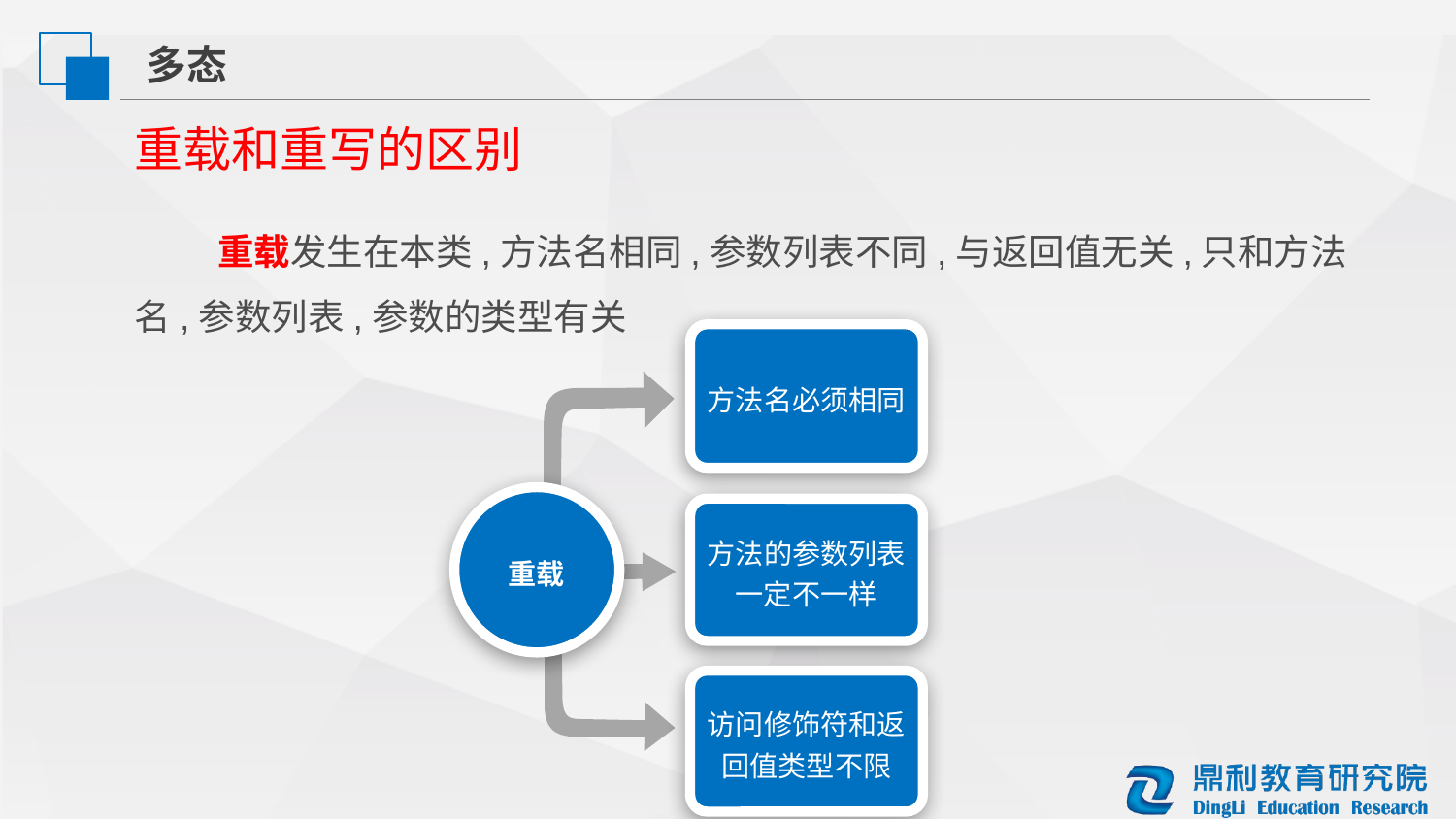

多态
重载和重写的区别
         重载发生在本类,方法名相同,参数列表不同,与返回值无关,只和方法名,参数列表,参数的类型有关
方法名必须相同

重载

方法的参数列表一定不一样

访问修饰符和返回值类型不限